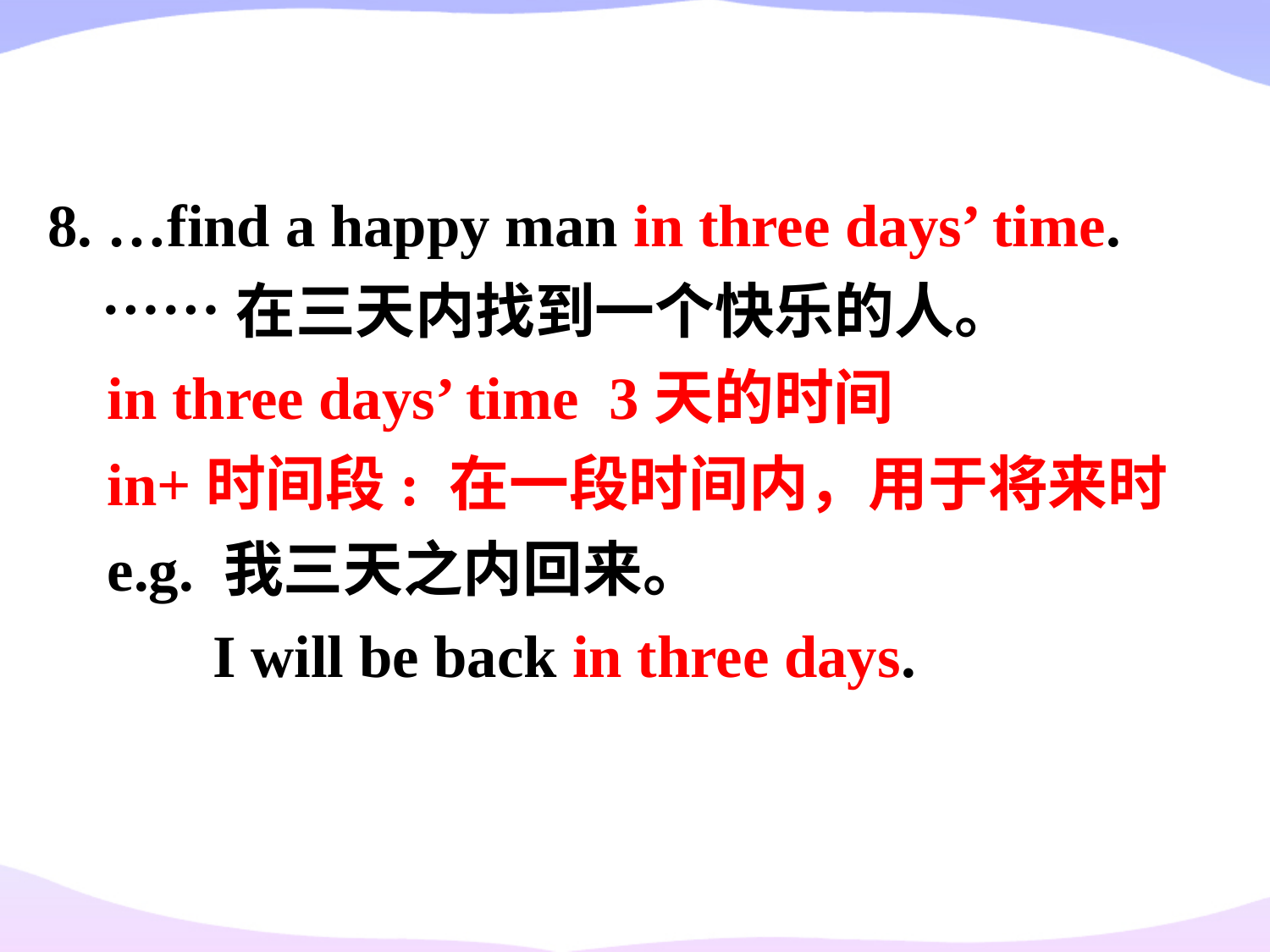

8. …find a happy man in three days’ time.
    ……在三天内找到一个快乐的人。
    in three days’ time  3天的时间
    in+时间段: 在一段时间内，用于将来时
    e.g. 我三天之内回来。
           I will be back in three days.